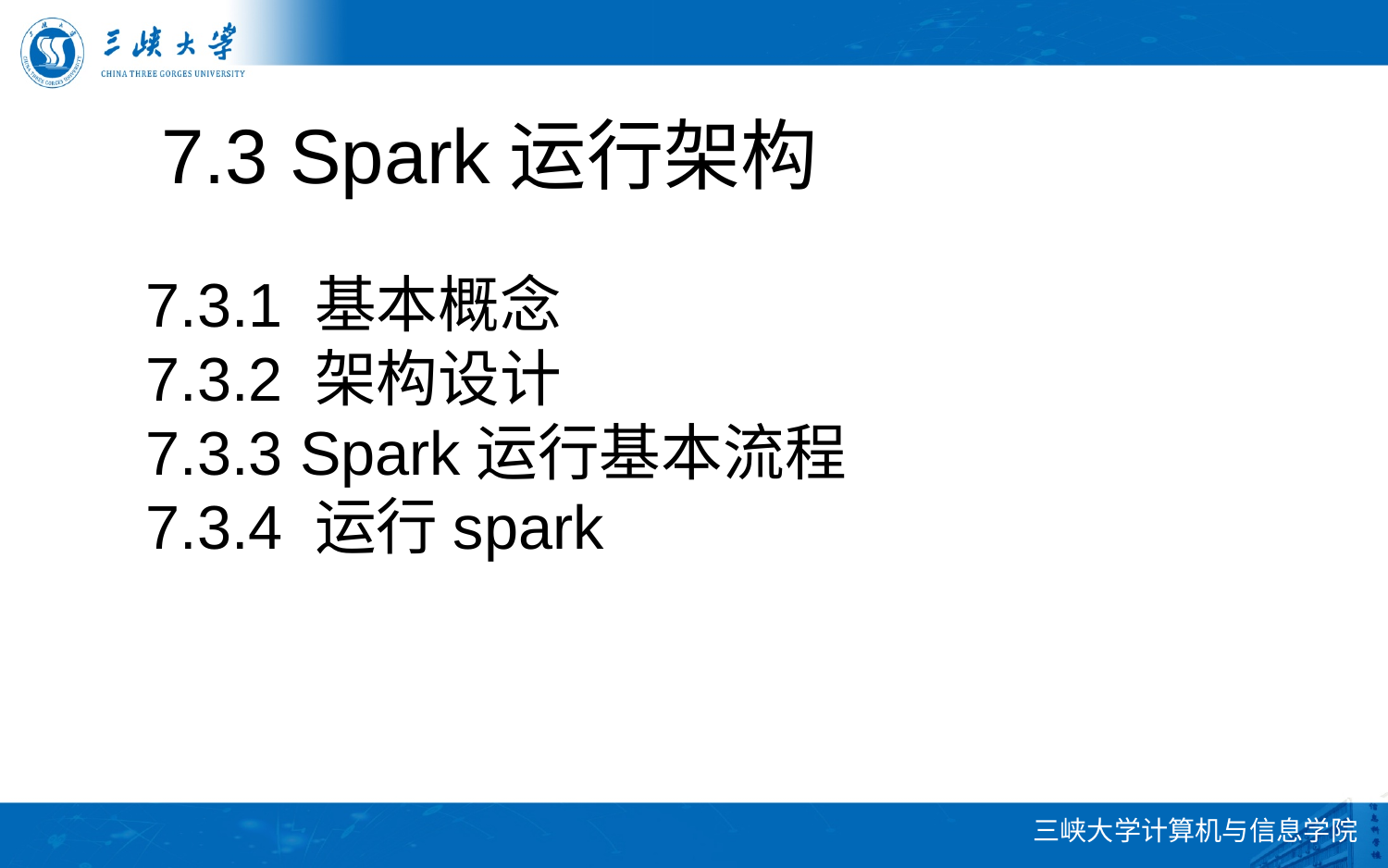

7.3 Spark运行架构
7.3.1 基本概念
7.3.2 架构设计
7.3.3 Spark运行基本流程
7.3.4 运行spark